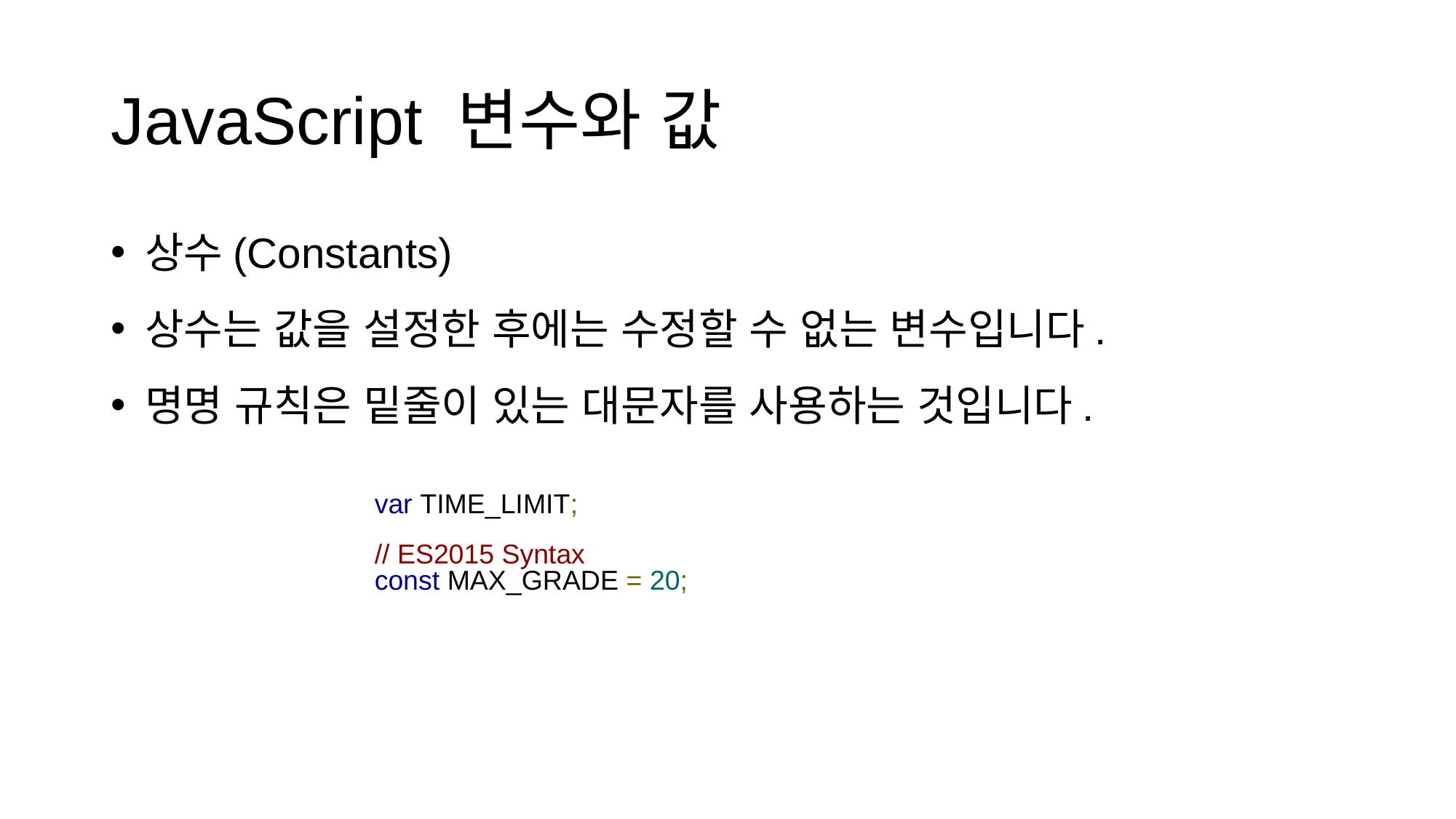

# JavaScript 변수와 값
상수(Constants)
상수는 값을 설정한 후에는 수정할 수 없는 변수입니다.
명명 규칙은 밑줄이 있는 대문자를 사용하는 것입니다.
var TIME_LIMIT;

// ES2015 Syntax
const MAX_GRADE = 20;